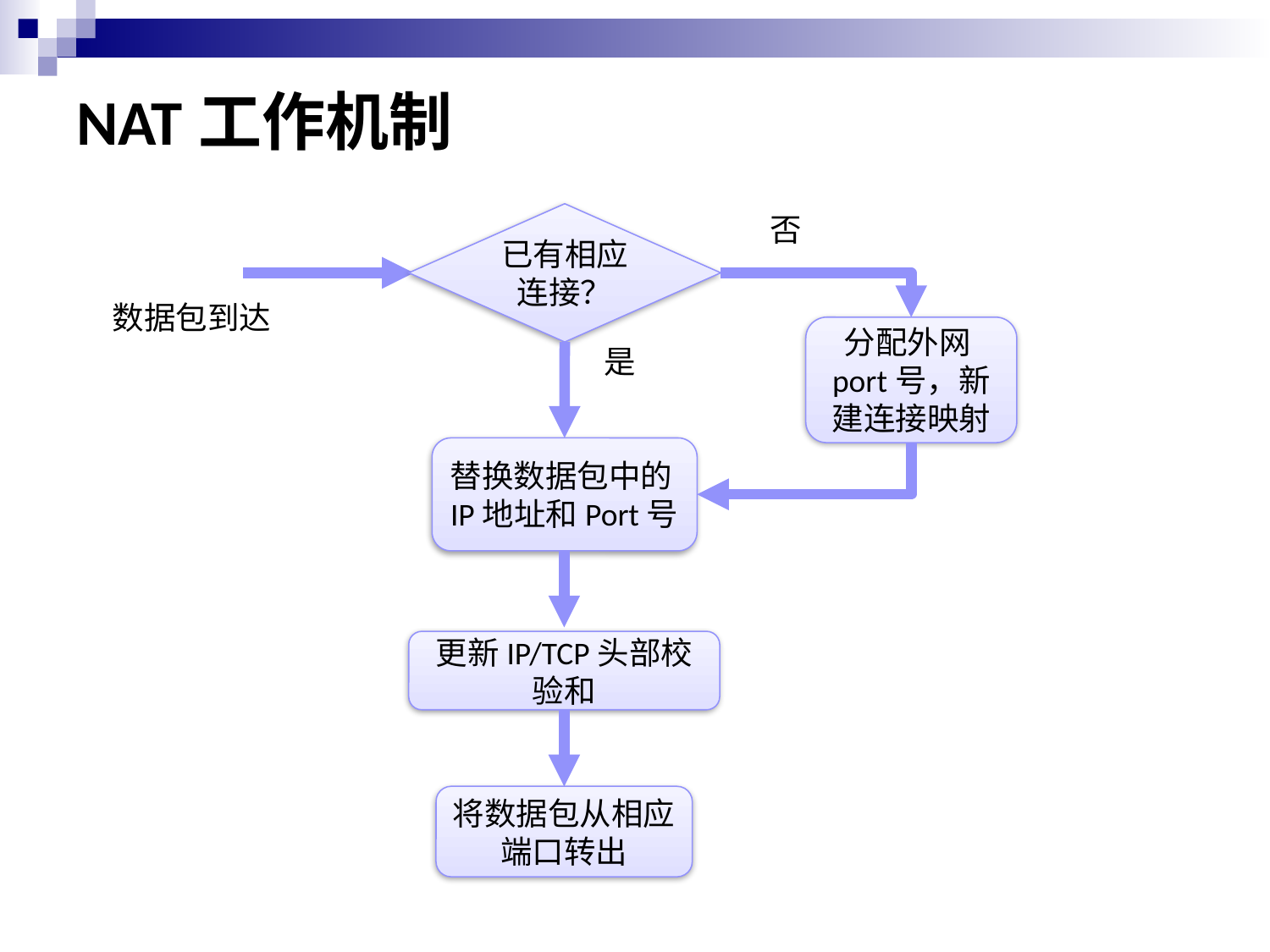

# NAT工作机制
已有相应连接？
否
数据包到达
分配外网port号，新建连接映射
是
替换数据包中的IP地址和Port号
更新IP/TCP头部校验和
将数据包从相应端口转出